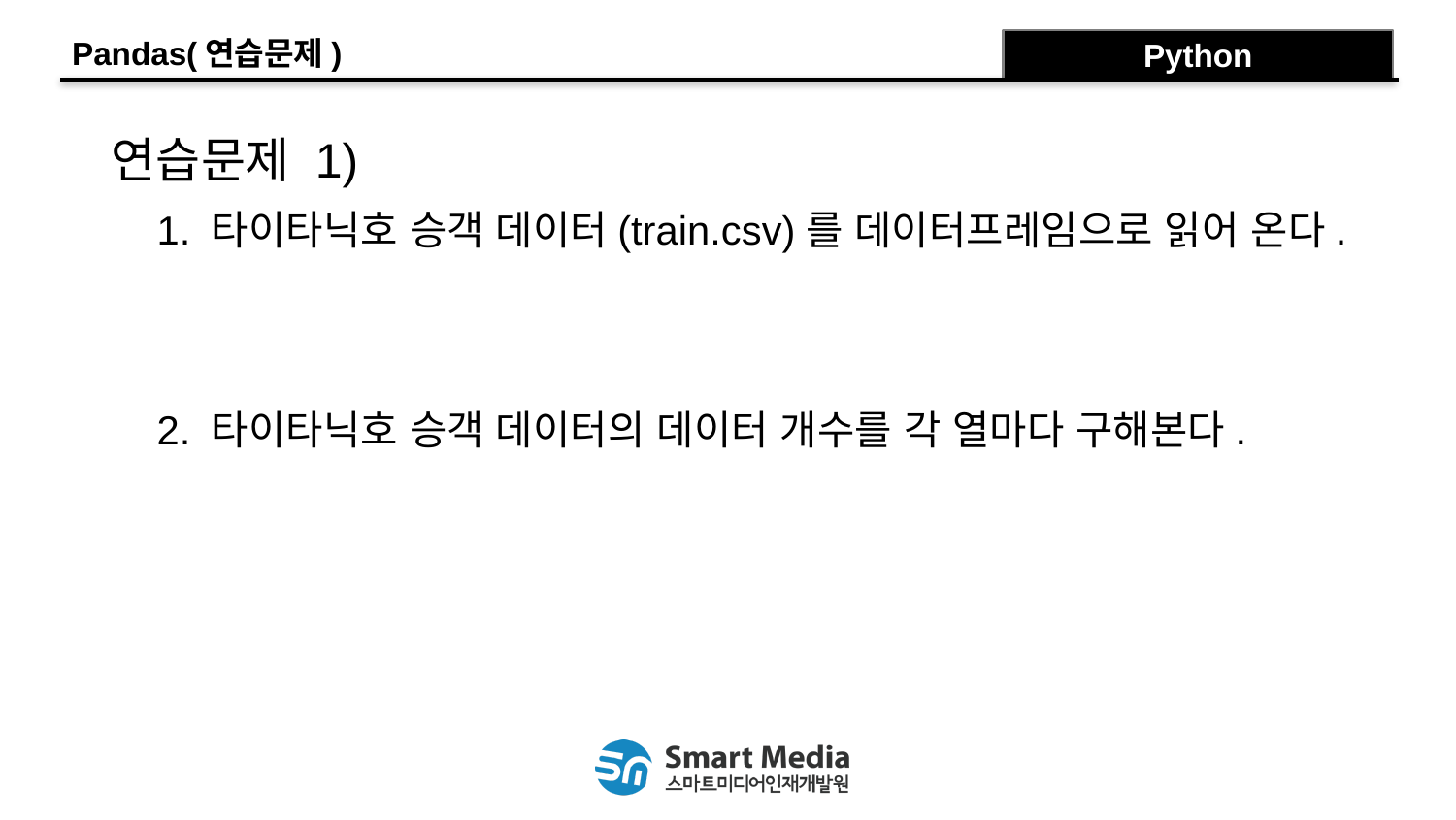

Pandas(연습문제)
Python
연습문제 1)

1. 타이타닉호 승객 데이터(train.csv)를 데이터프레임으로 읽어 온다.

train = pd.read_csv(“train.csv”, index_col  = “PassengerId”)

2. 타이타닉호 승객 데이터의 데이터 개수를 각 열마다 구해본다.